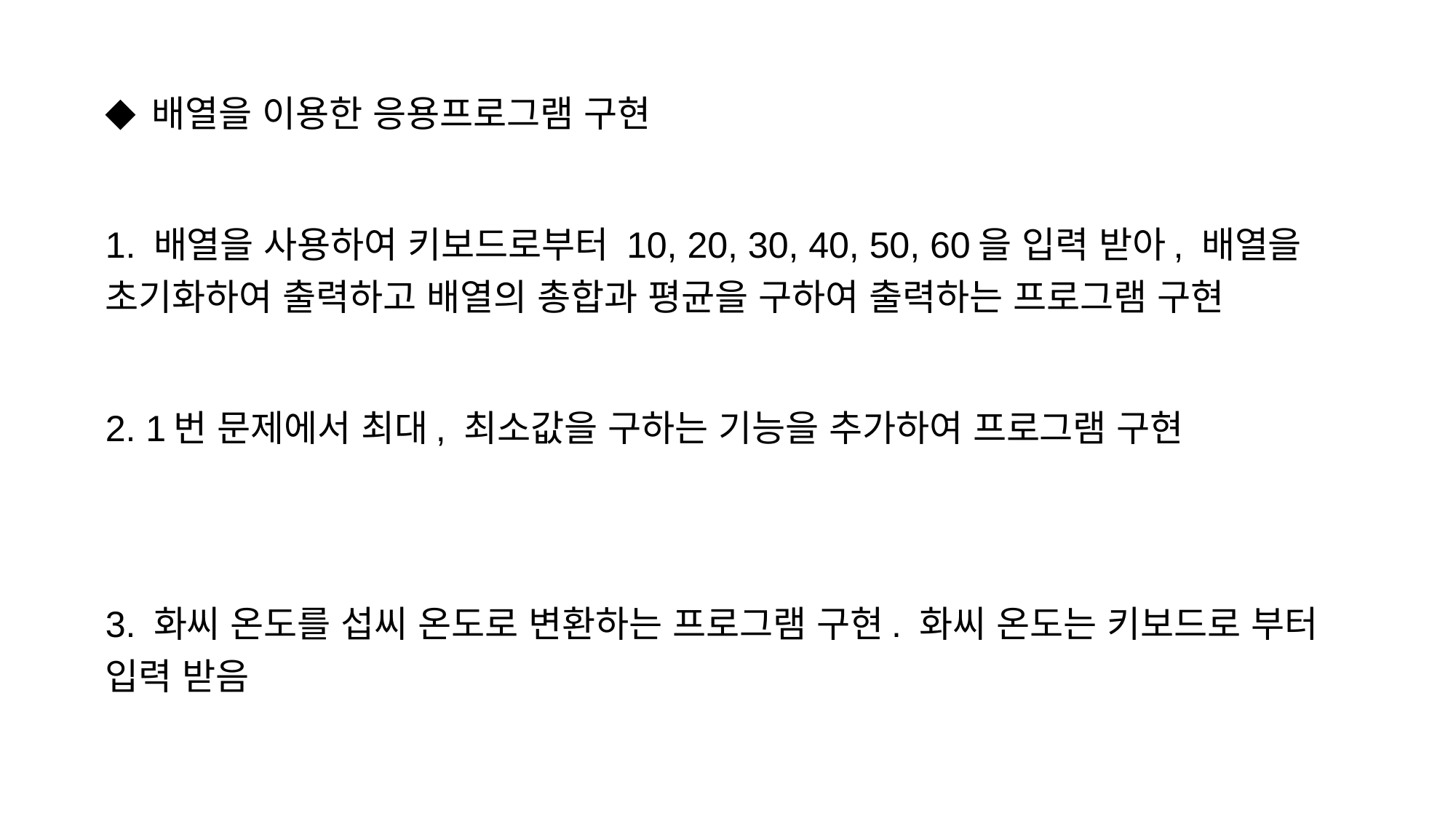

◆ 배열을 이용한 응용프로그램 구현

1. 배열을 사용하여 키보드로부터 10, 20, 30, 40, 50, 60을 입력 받아, 배열을 초기화하여 출력하고 배열의 총합과 평균을 구하여 출력하는 프로그램 구현

2. 1번 문제에서 최대, 최소값을 구하는 기능을 추가하여 프로그램 구현

3. 화씨 온도를 섭씨 온도로 변환하는 프로그램 구현. 화씨 온도는 키보드로 부터 입력 받음